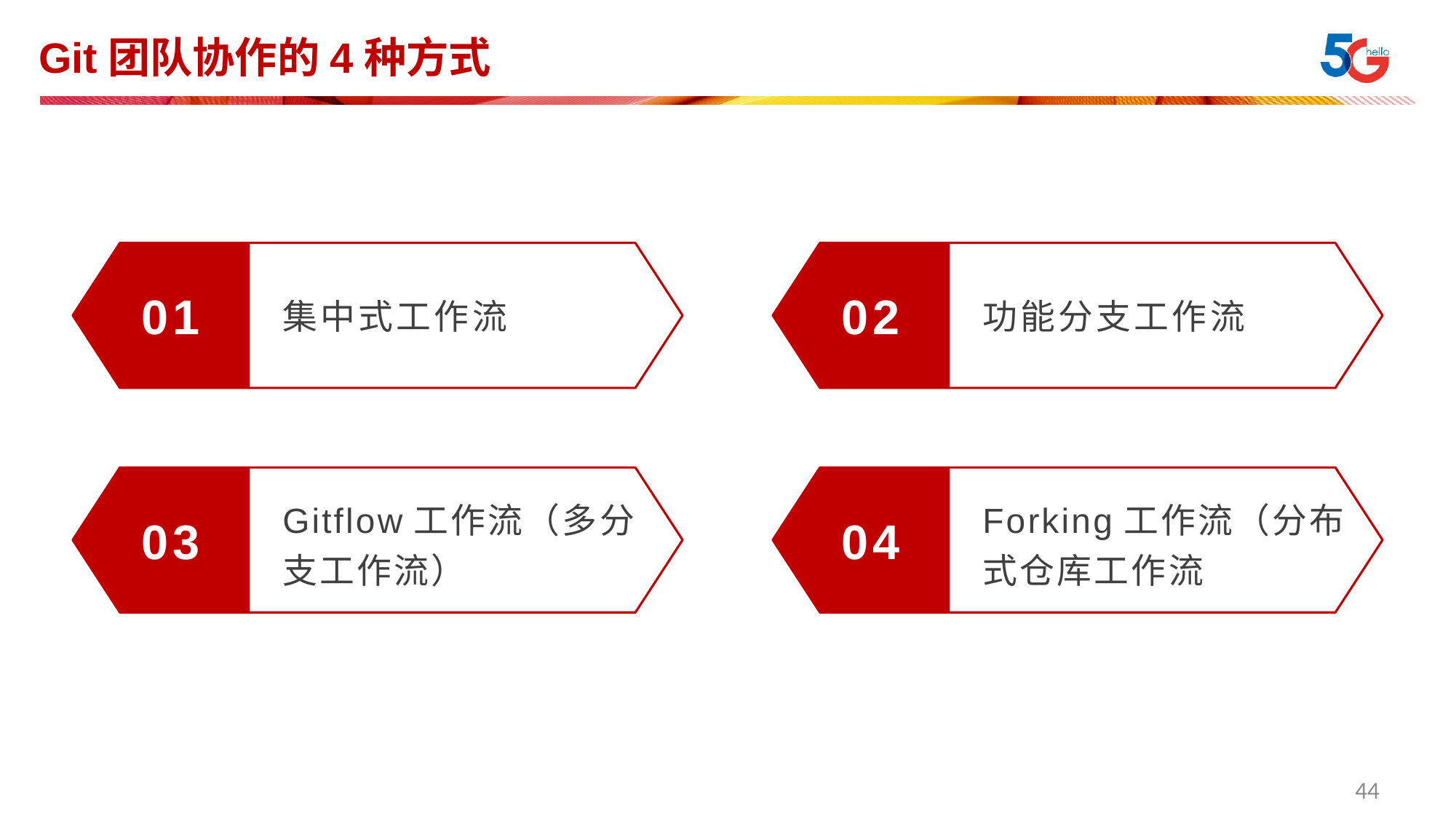

# Git团队协作的4种方式

集中式工作流
功能分支工作流
01
02

Gitflow工作流（多分支工作流）
Forking工作流（分布式仓库工作流
03
04